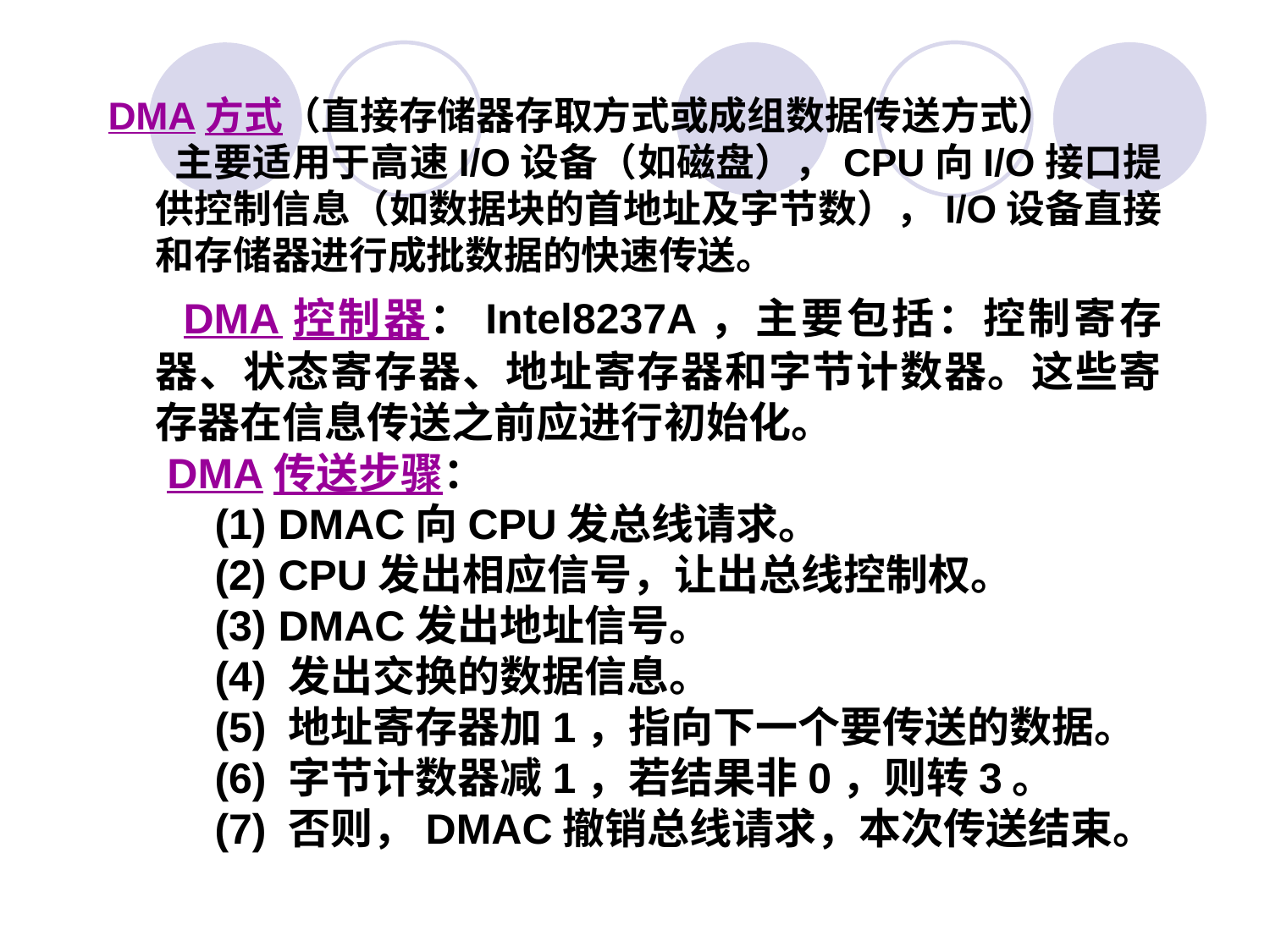

DMA方式（直接存储器存取方式或成组数据传送方式）
      主要适用于高速I/O设备（如磁盘），CPU向I/O接口提供控制信息（如数据块的首地址及字节数），I/O设备直接和存储器进行成批数据的快速传送。
    DMA控制器：Intel8237A，主要包括：控制寄存器、状态寄存器、地址寄存器和字节计数器。这些寄存器在信息传送之前应进行初始化。
     DMA传送步骤：
         (1) DMAC向CPU发总线请求。
         (2) CPU发出相应信号，让出总线控制权。
         (3) DMAC发出地址信号。
         (4) 发出交换的数据信息。
         (5) 地址寄存器加1，指向下一个要传送的数据。
         (6) 字节计数器减1，若结果非0，则转3。
         (7) 否则，DMAC撤销总线请求，本次传送结束。